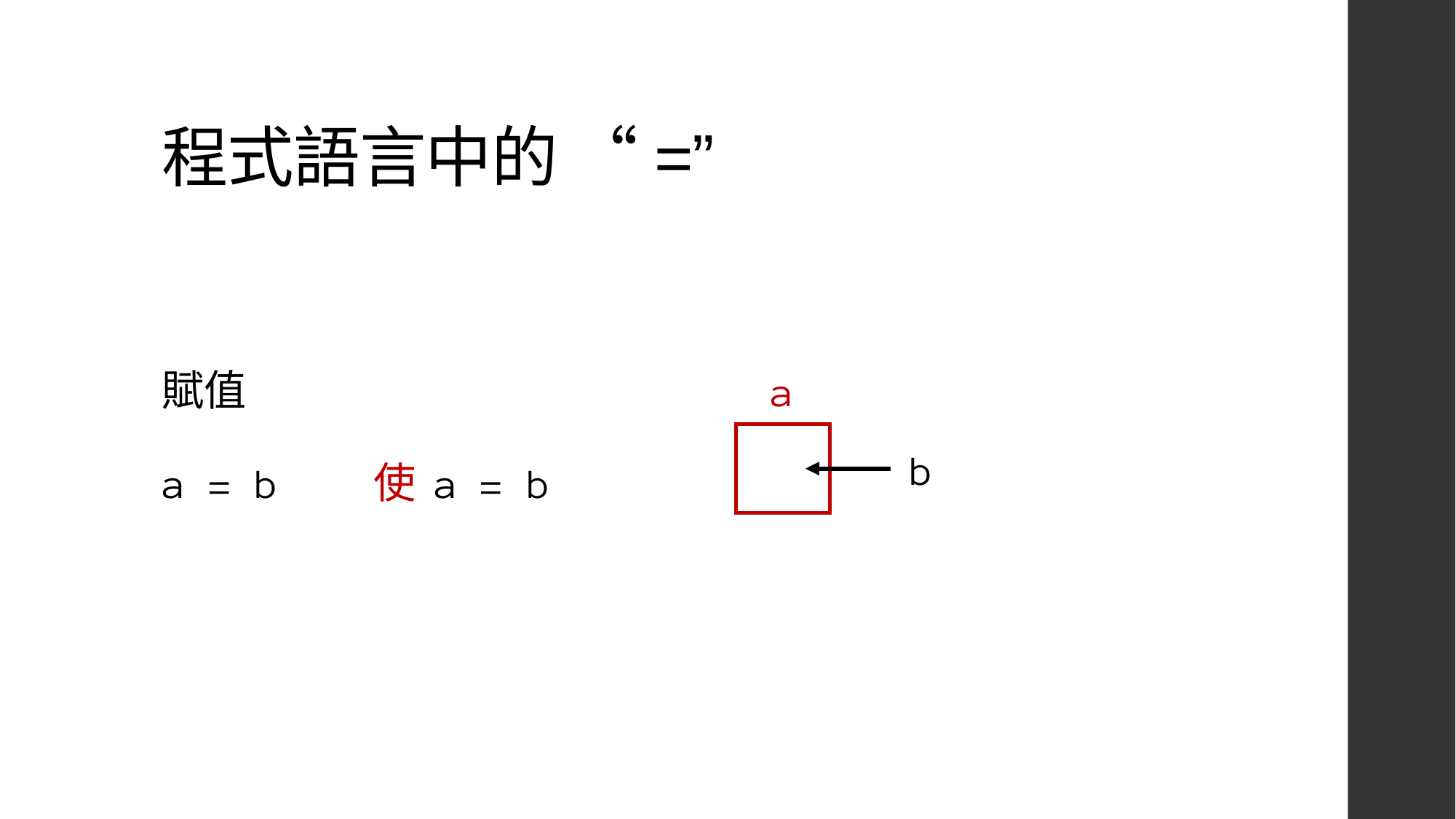

# 程式語言中的 “=”
賦值
| a |
| --- |
|  |
b
a = b
使 a = b